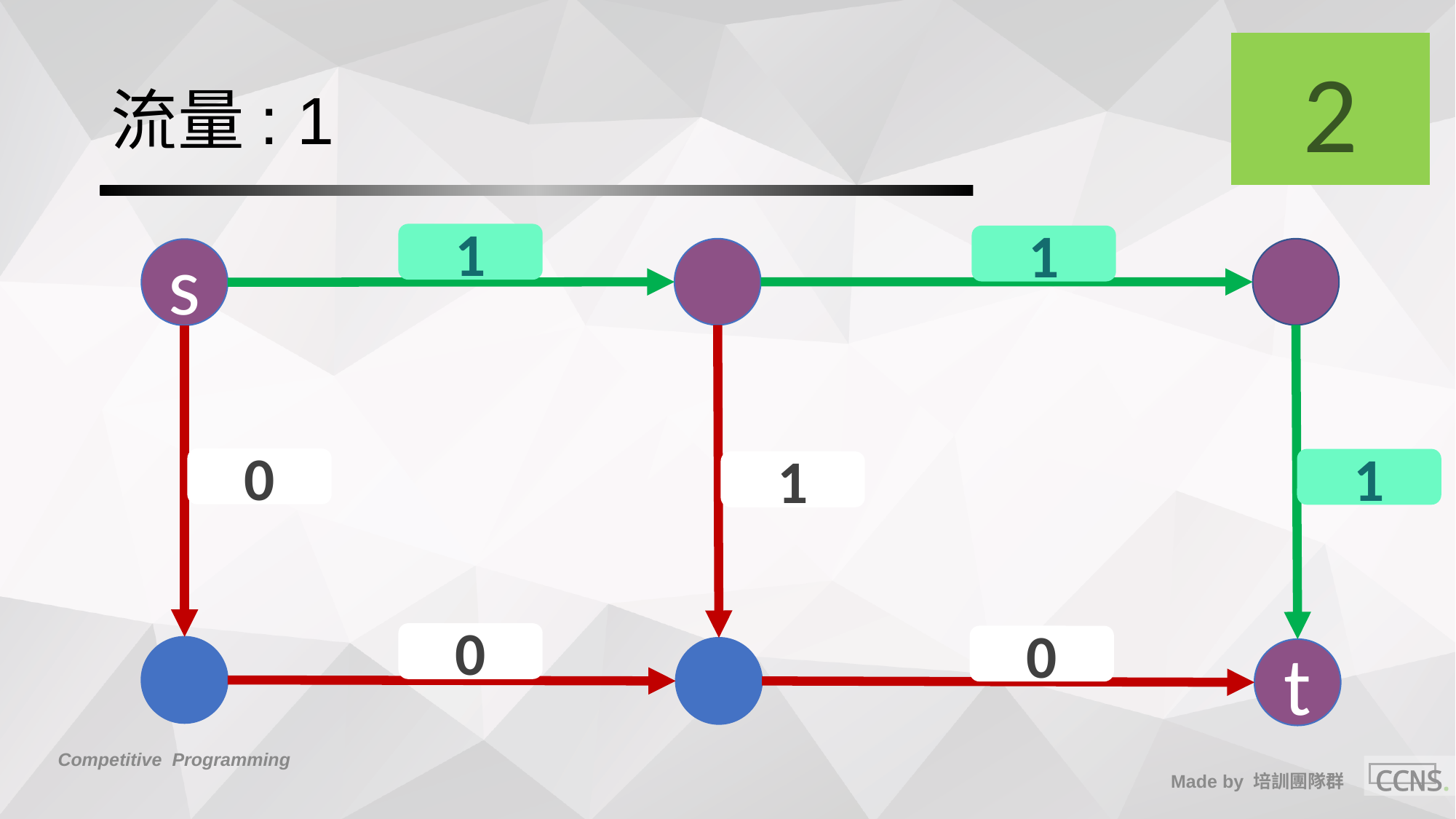

2
# 流量: 1

1
1

s
0
1
1
0
0

t